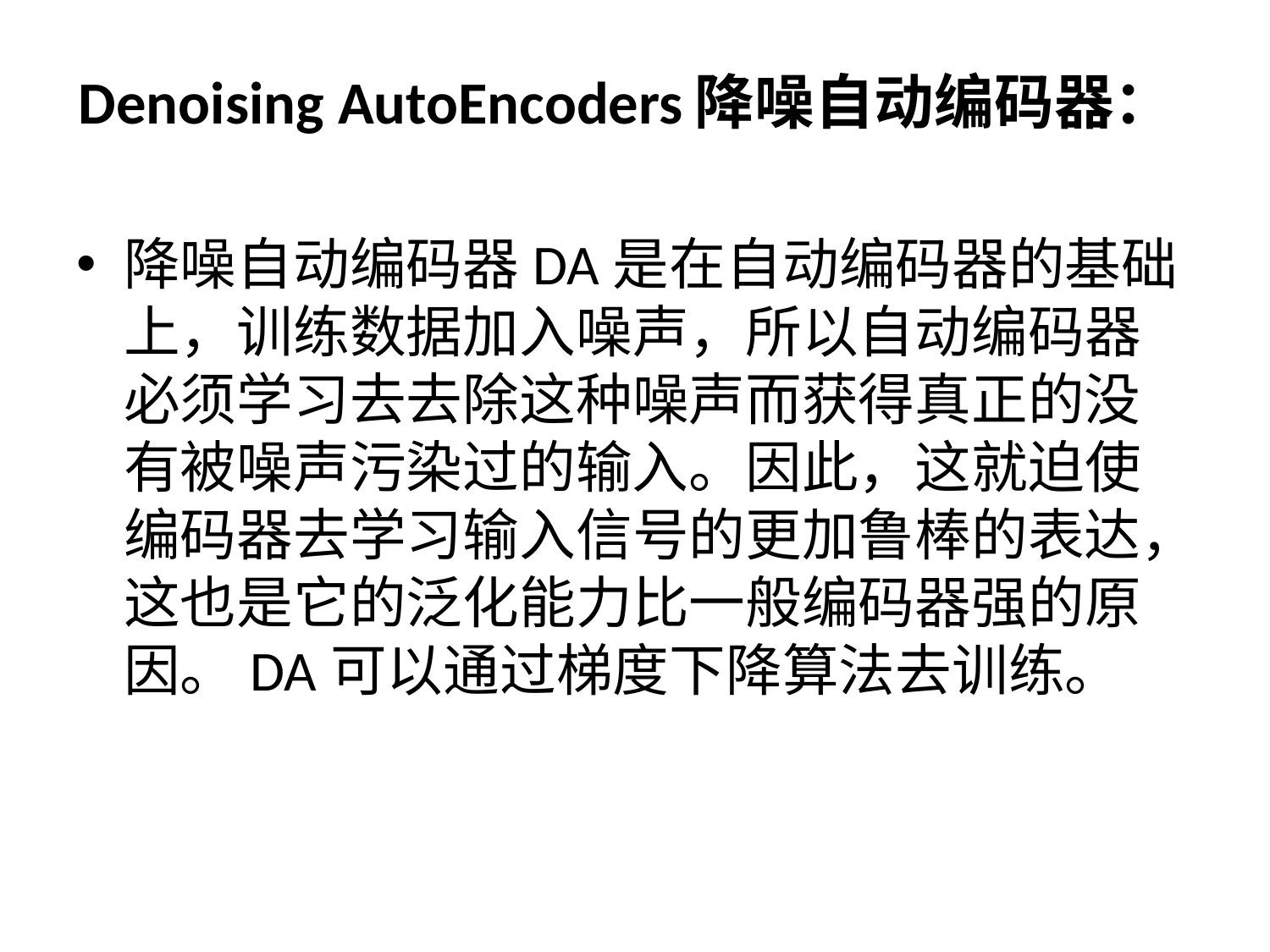

# Denoising AutoEncoders降噪自动编码器：
降噪自动编码器DA是在自动编码器的基础上，训练数据加入噪声，所以自动编码器必须学习去去除这种噪声而获得真正的没有被噪声污染过的输入。因此，这就迫使编码器去学习输入信号的更加鲁棒的表达，这也是它的泛化能力比一般编码器强的原因。DA可以通过梯度下降算法去训练。